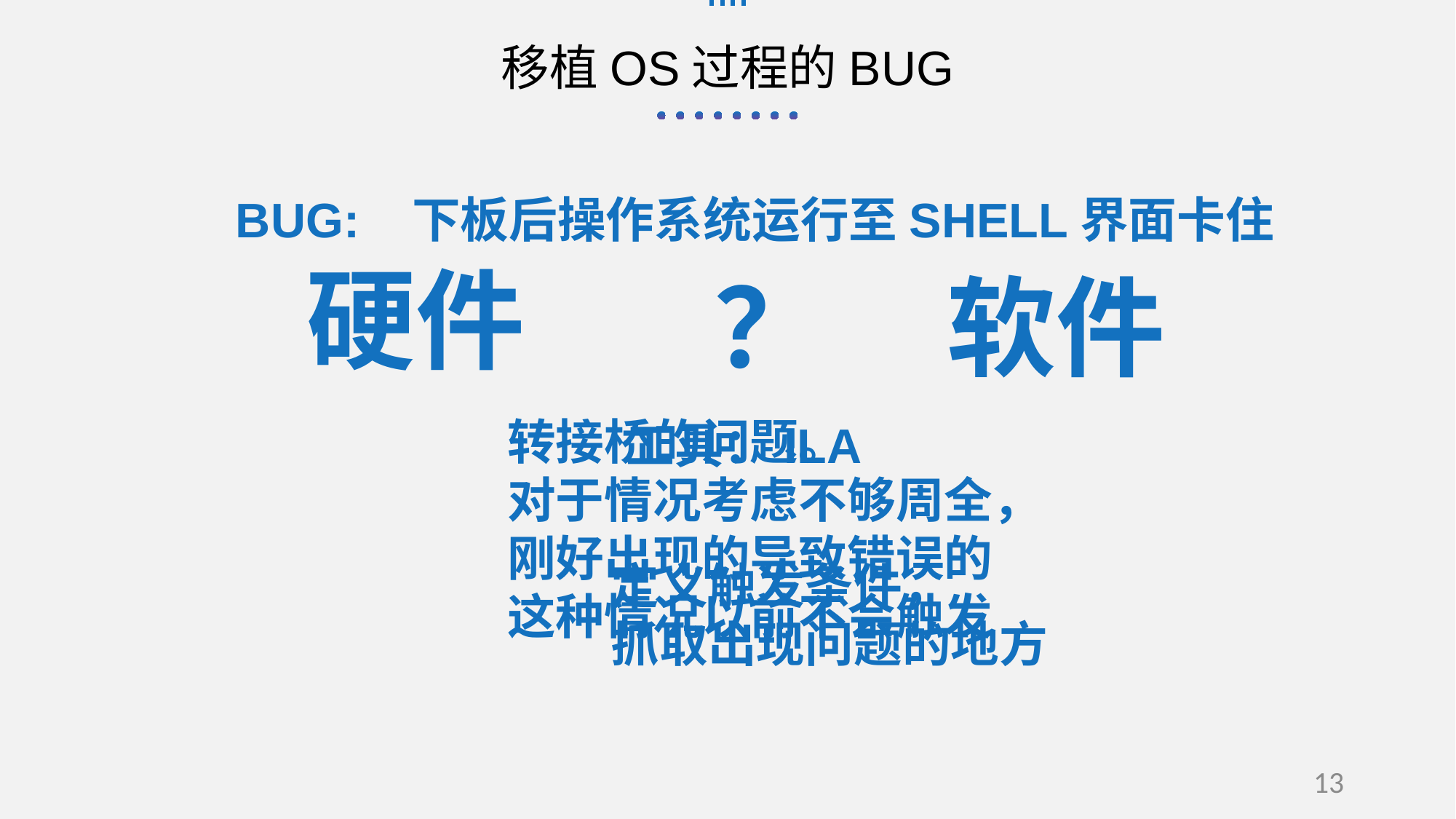

移植OS过程的BUG

BUG:   下板后操作系统运行至SHELL界面卡住
硬件
？     软件
转接桥的问题。
对于情况考虑不够周全，
刚好出现的导致错误的
这种情况以前不会触发
工具：ILA
定义触发条件，
抓取出现问题的地方
13